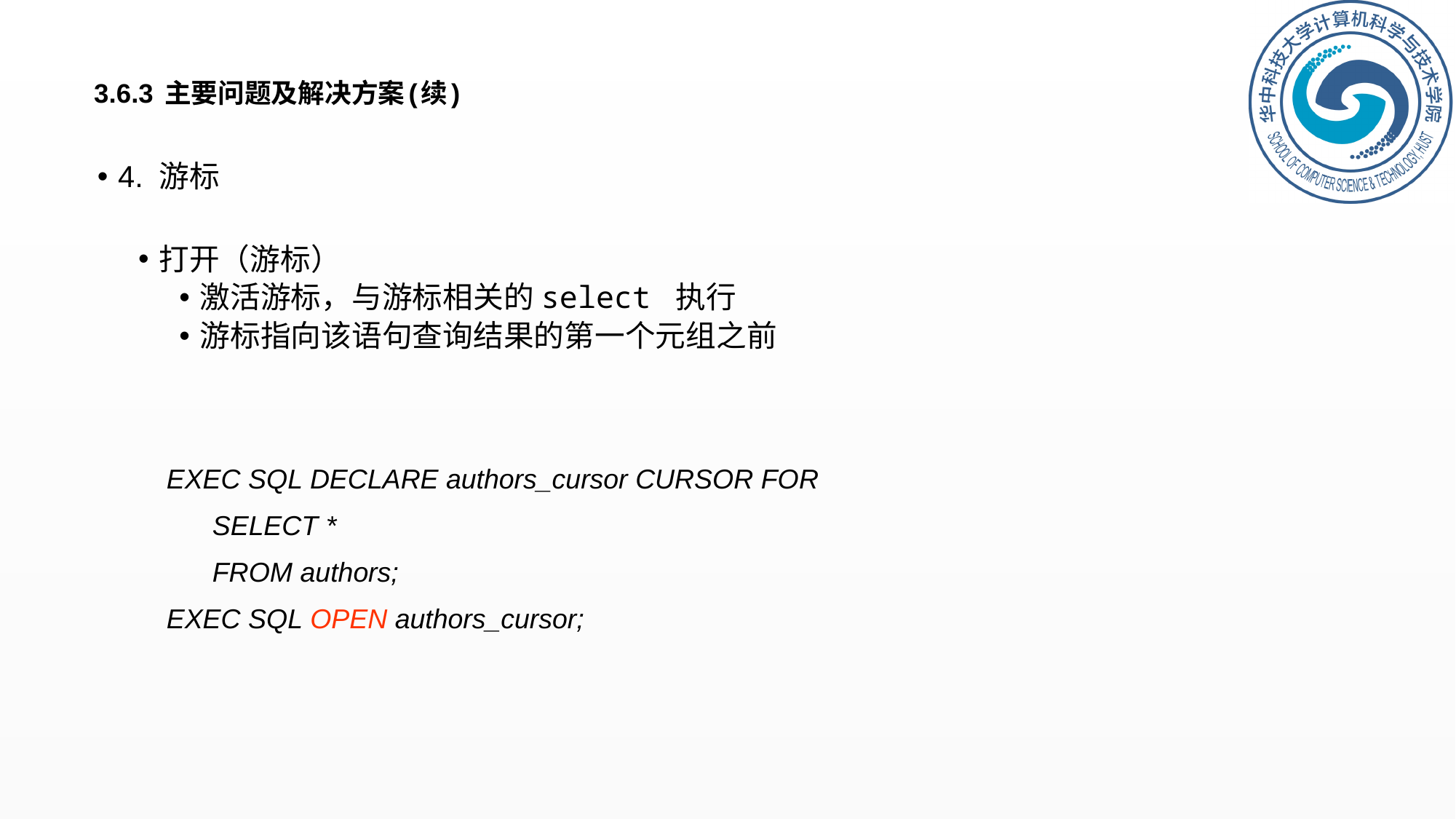

# 3.6.3 主要问题及解决方案(续)
4. 游标

打开（游标）
激活游标，与游标相关的select 执行
游标指向该语句查询结果的第一个元组之前

EXEC SQL DECLARE authors_cursor CURSOR FOR
      SELECT *
      FROM authors;
EXEC SQL OPEN authors_cursor;